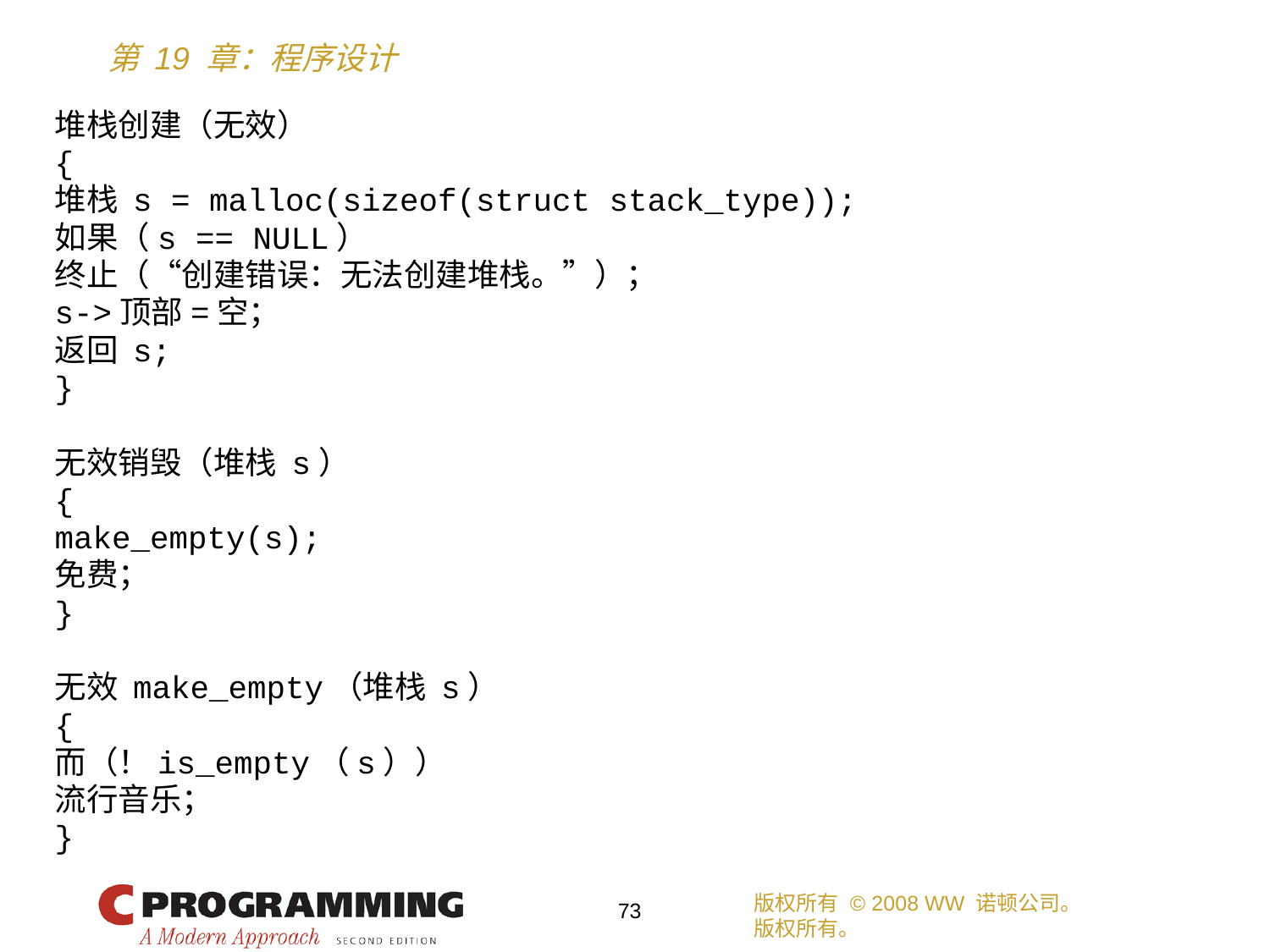

堆栈创建（无效）
{
堆栈 s = malloc(sizeof(struct stack_type));
如果（s == NULL）
终止（“创建错误：无法创建堆栈。”）；
s->顶部=空；
返回 s;
}

无效销毁（堆栈 s）
{
make_empty(s);
免费；
}

无效 make_empty（堆栈 s）
{
而（！is_empty（s））
流行音乐；
}
版权所有 © 2008 WW 诺顿公司。
版权所有。
73